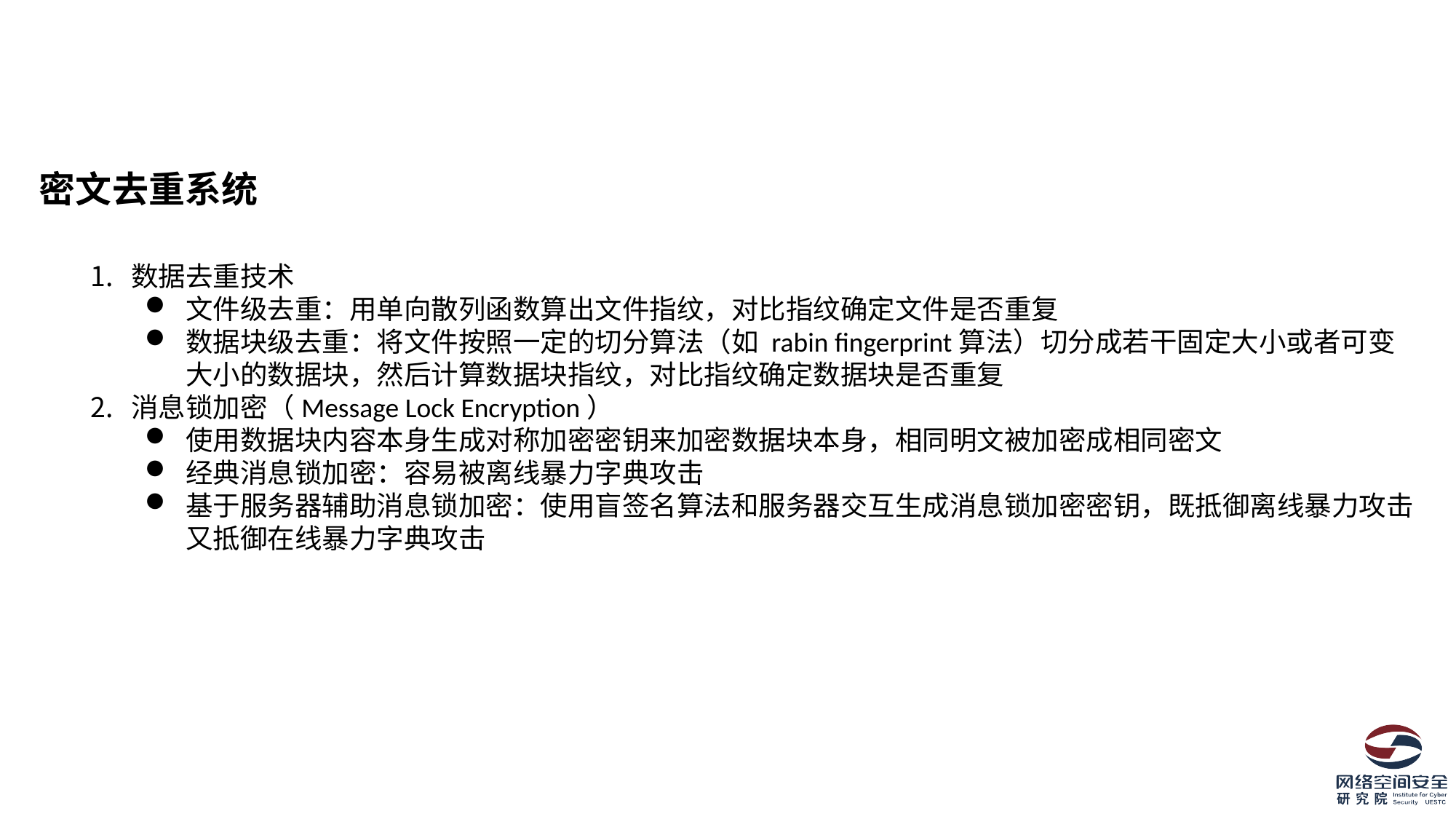

密文去重系统
数据去重技术
文件级去重：用单向散列函数算出文件指纹，对比指纹确定文件是否重复
数据块级去重：将文件按照一定的切分算法（如 rabin fingerprint算法）切分成若干固定大小或者可变大小的数据块，然后计算数据块指纹，对比指纹确定数据块是否重复
消息锁加密（Message Lock Encryption）
使用数据块内容本身生成对称加密密钥来加密数据块本身，相同明文被加密成相同密文
经典消息锁加密：容易被离线暴力字典攻击
基于服务器辅助消息锁加密：使用盲签名算法和服务器交互生成消息锁加密密钥，既抵御离线暴力攻击又抵御在线暴力字典攻击